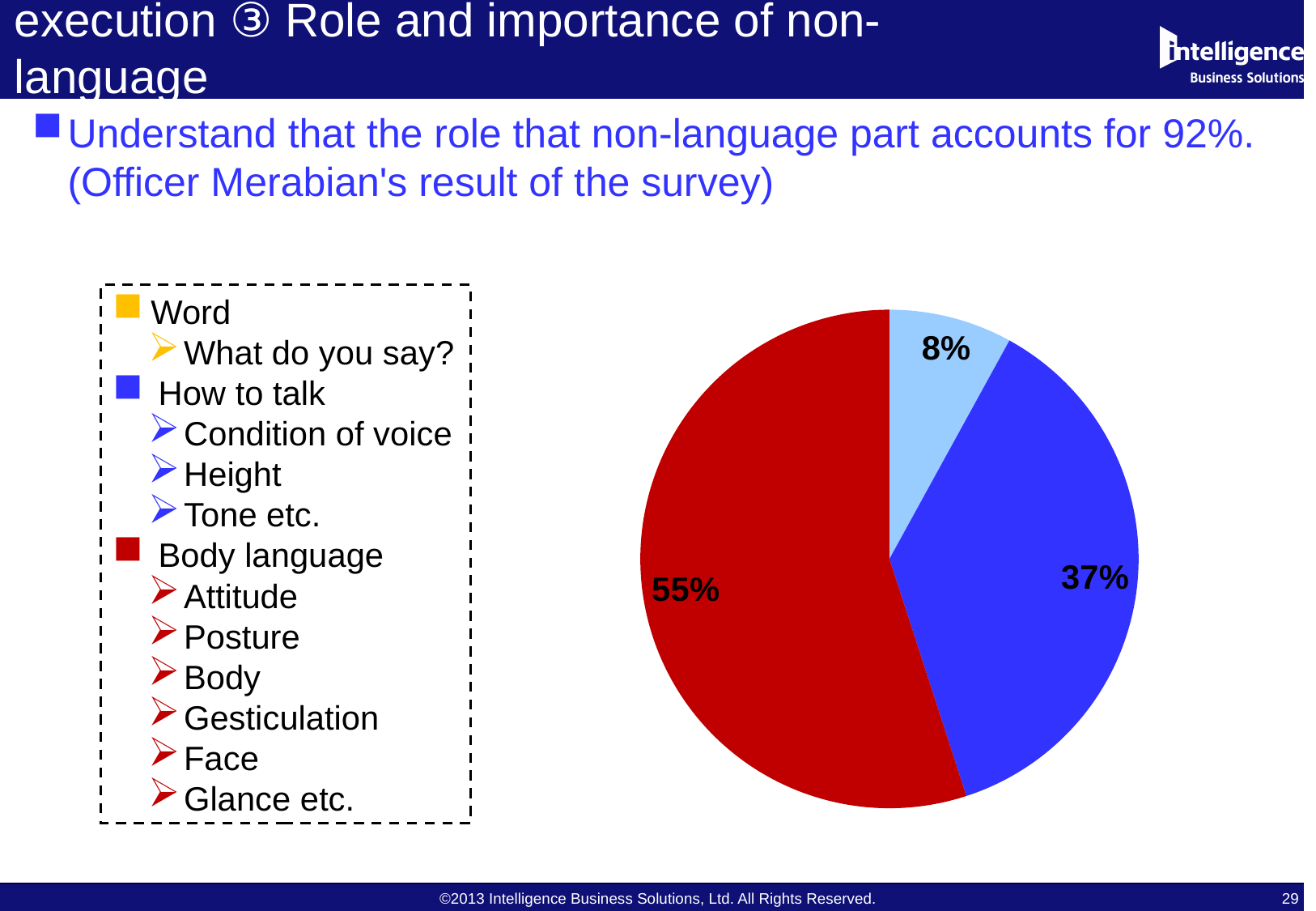

# execution ③ Role and importance of non-language
Understand that the role that non-language part accounts for 92%. (Officer Merabian's result of the survey)
Word
What do you say?
How to talk
Condition of voice
Height
Tone etc.
Body language
Attitude
Posture
Body
Gesticulation
Face
Glance etc.

### Chart

| Category | 売上高 |
|---|---|
| 言葉 | 0.08000000000000006 |
| 話し方 | 0.3700000000000004 |
| ボディランゲージ | 0.55 |